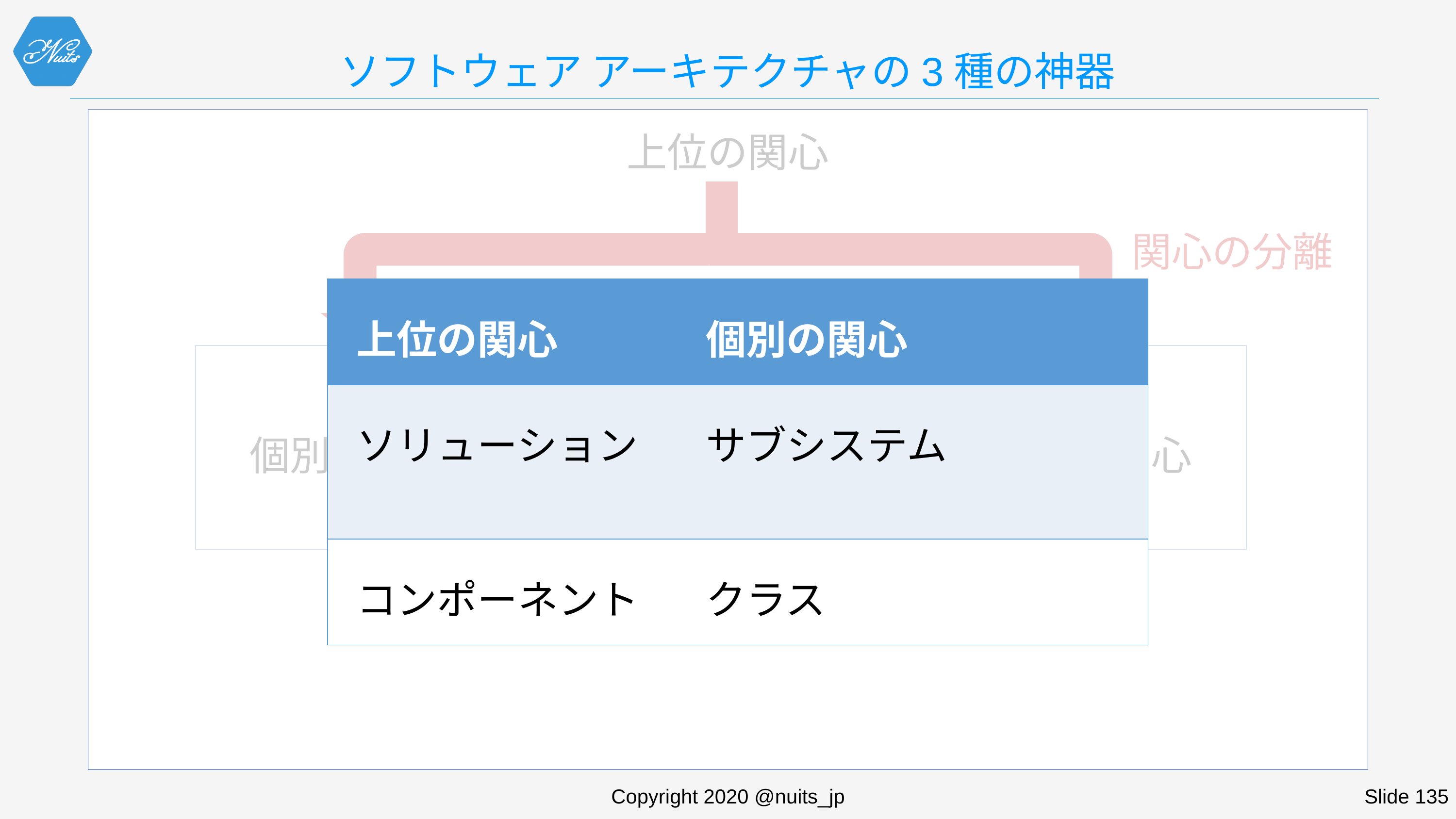

# ソフトウェア アーキテクチャの3種の神器

上位の関心

関心の分離
| 上位の関心 | 個別の関心 |
| --- | --- |
| ソリューション | サブシステム |
| コンポーネント | クラス |
個別の関心
個別の関心